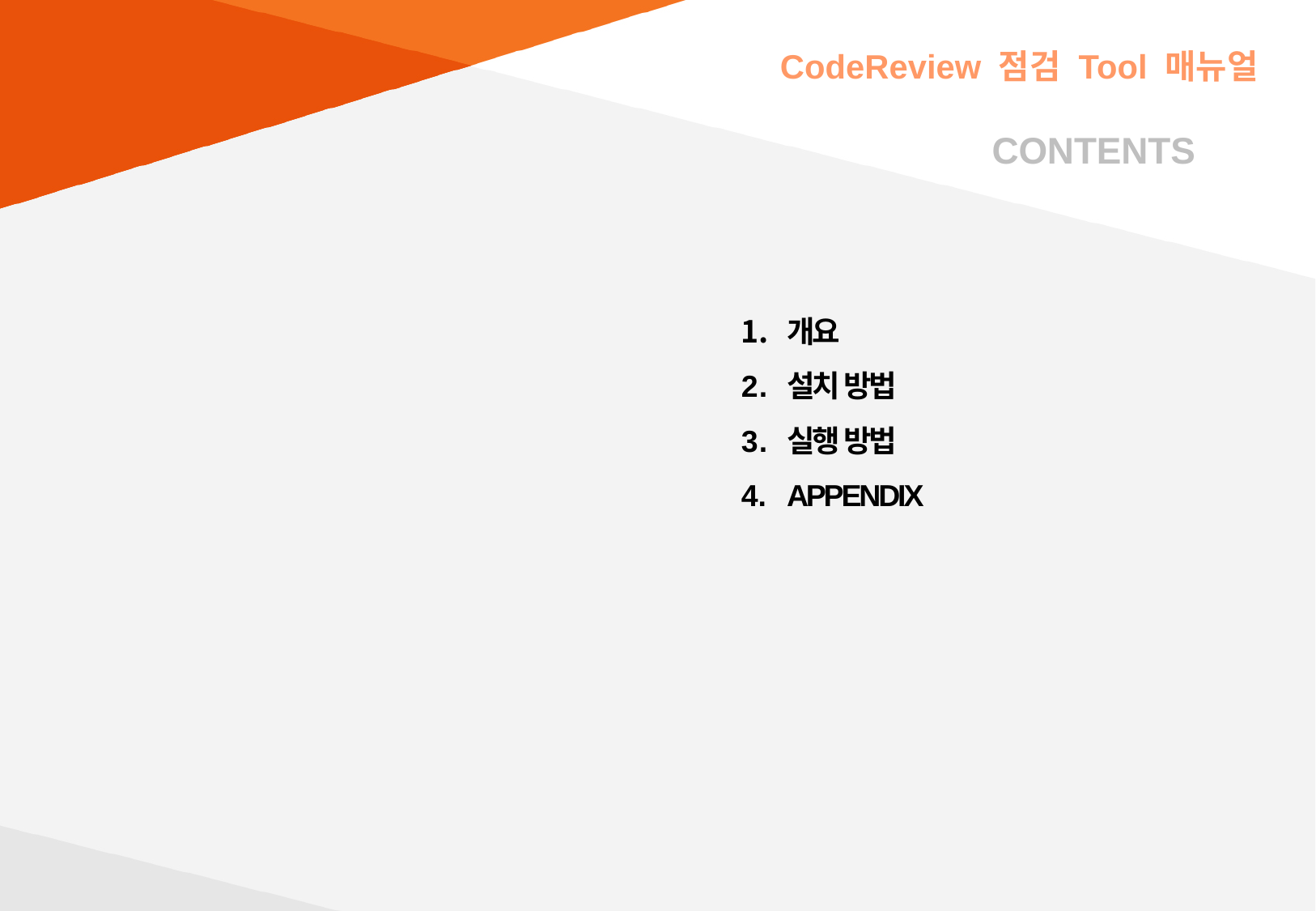

목차
CodeReview 점검 Tool 매뉴얼
CONTENTS
개요
설치 방법
실행 방법
APPENDIX